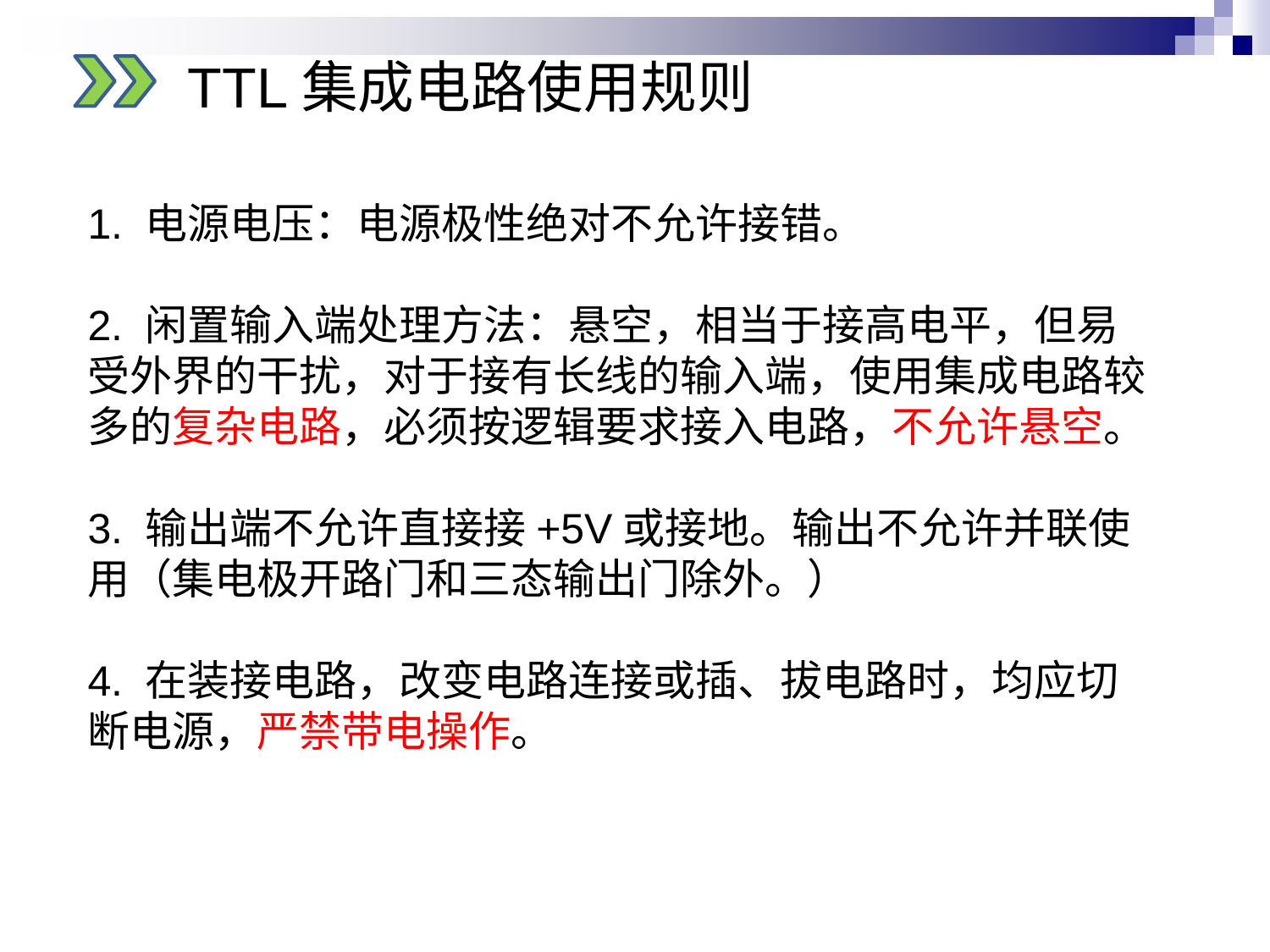

TTL集成电路使用规则

1. 电源电压：电源极性绝对不允许接错。

2. 闲置输入端处理方法：悬空，相当于接高电平，但易受外界的干扰，对于接有长线的输入端，使用集成电路较多的复杂电路，必须按逻辑要求接入电路，不允许悬空。

3. 输出端不允许直接接+5V或接地。输出不允许并联使用（集电极开路门和三态输出门除外。）

4. 在装接电路，改变电路连接或插、拔电路时，均应切断电源，严禁带电操作。